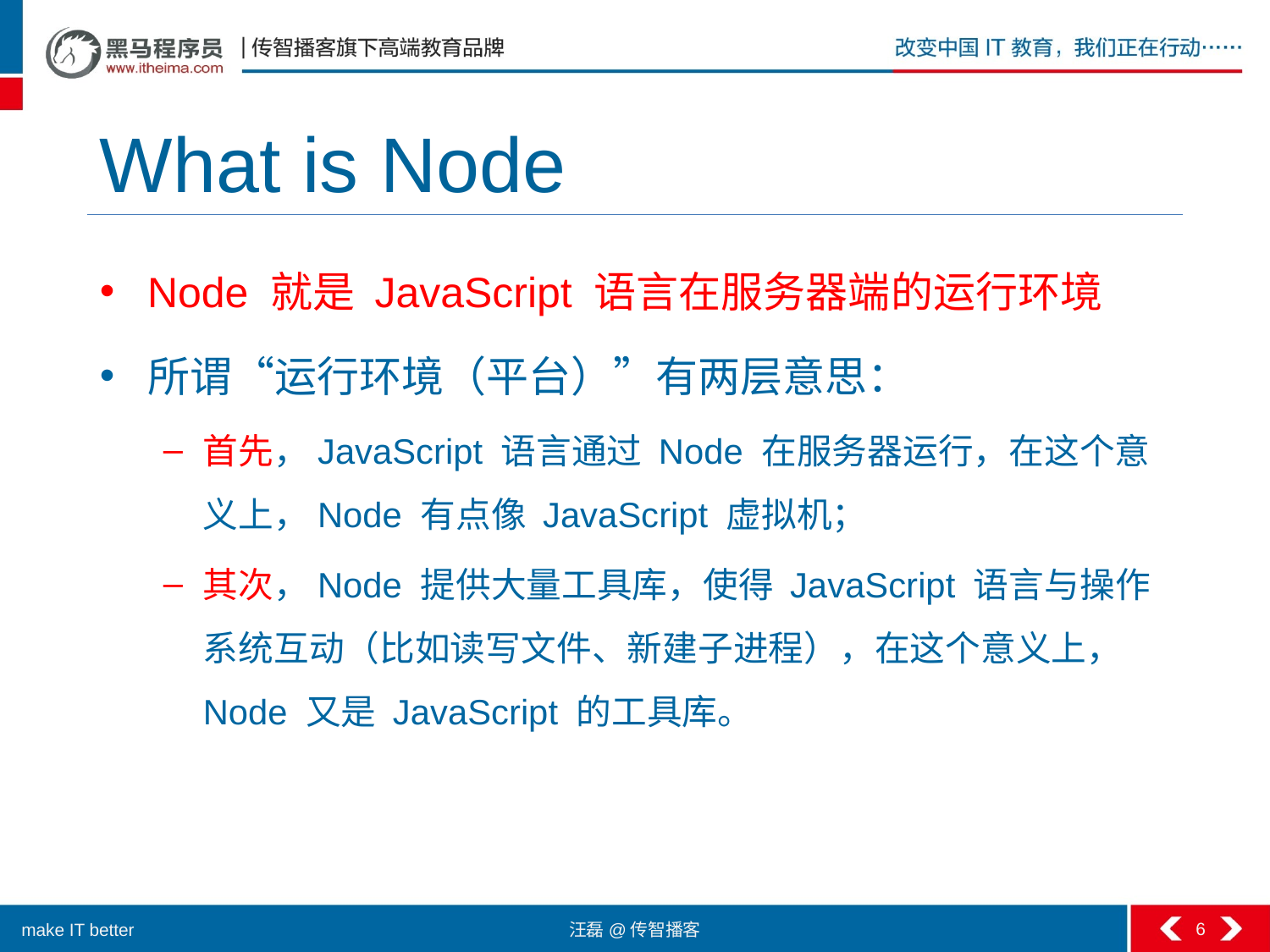

# What is Node
Node 就是 JavaScript 语言在服务器端的运行环境
所谓“运行环境（平台）”有两层意思：
首先，JavaScript 语言通过 Node 在服务器运行，在这个意义上，Node 有点像 JavaScript 虚拟机；
其次，Node 提供大量工具库，使得 JavaScript 语言与操作系统互动（比如读写文件、新建子进程），在这个意义上， Node 又是 JavaScript 的工具库。
6
汪磊@传智播客
make IT better